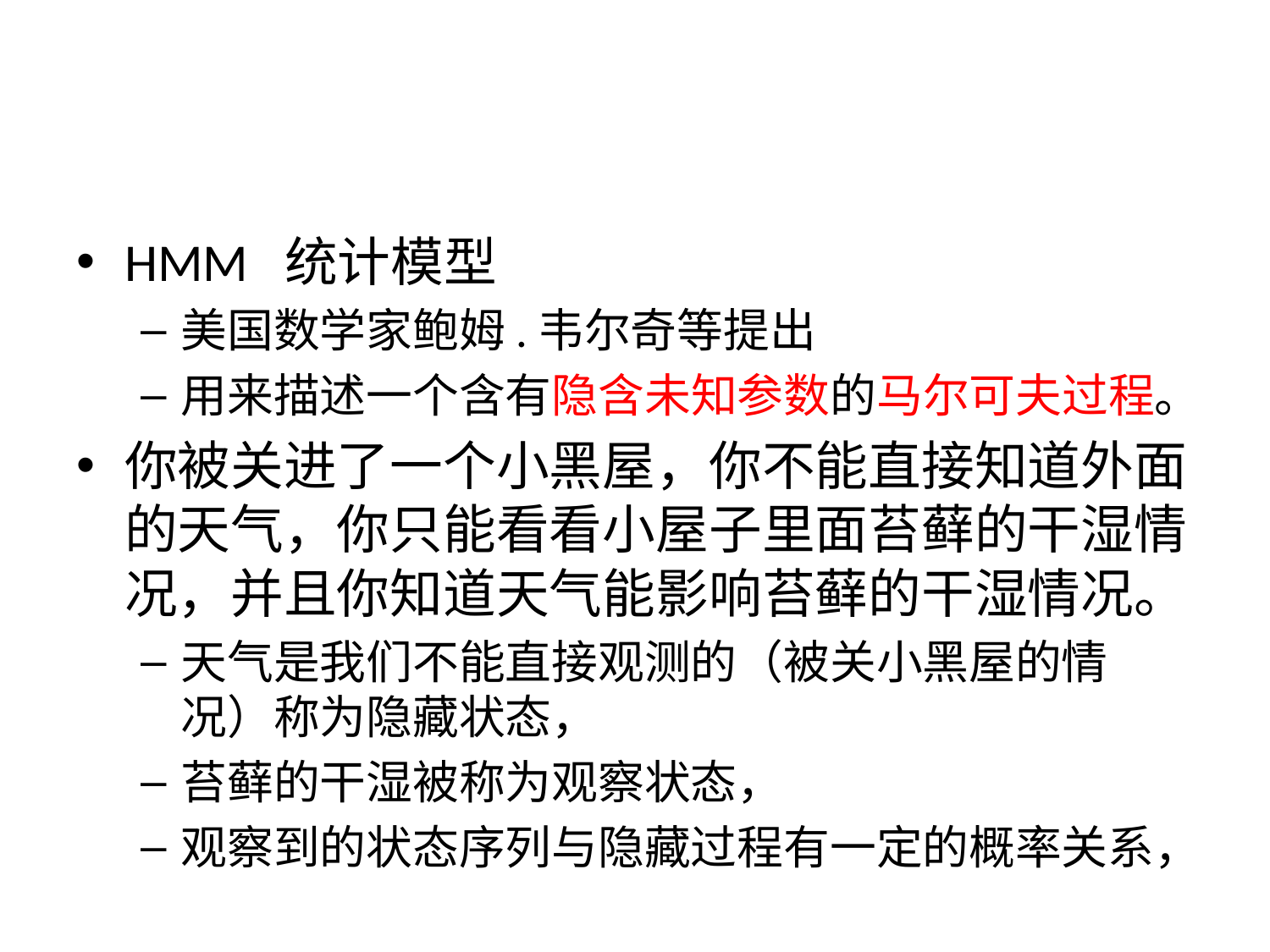

#
HMM  统计模型
美国数学家鲍姆.韦尔奇等提出
用来描述一个含有隐含未知参数的马尔可夫过程。
你被关进了一个小黑屋，你不能直接知道外面的天气，你只能看看小屋子里面苔藓的干湿情况，并且你知道天气能影响苔藓的干湿情况。
天气是我们不能直接观测的（被关小黑屋的情况）称为隐藏状态，
苔藓的干湿被称为观察状态，
观察到的状态序列与隐藏过程有一定的概率关系，